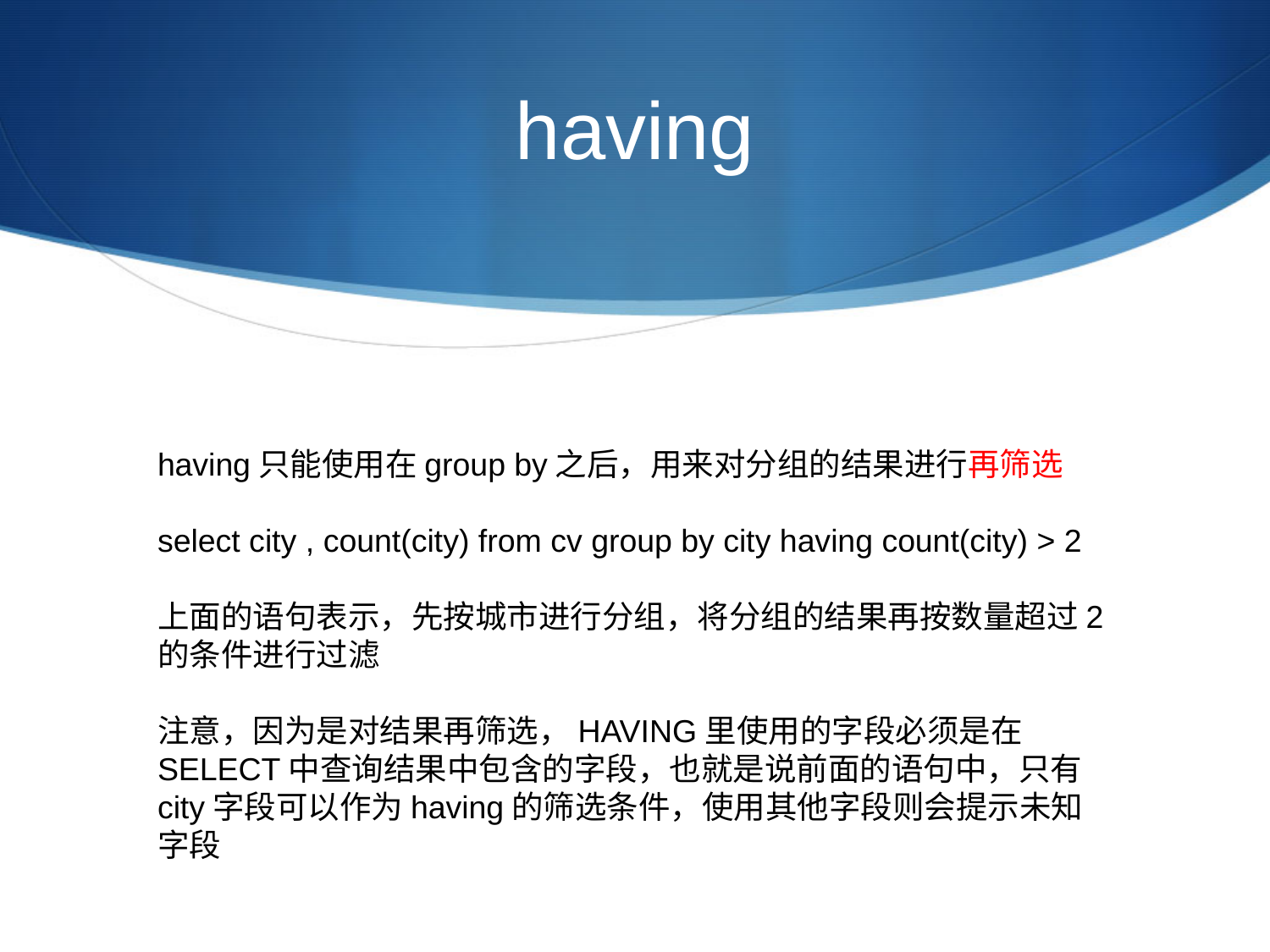

# having
having只能使用在group by之后，用来对分组的结果进行再筛选

select city , count(city) from cv group by city having count(city) > 2

上面的语句表示，先按城市进行分组，将分组的结果再按数量超过2的条件进行过滤

注意，因为是对结果再筛选，HAVING里使用的字段必须是在SELECT中查询结果中包含的字段，也就是说前面的语句中，只有city字段可以作为having的筛选条件，使用其他字段则会提示未知字段